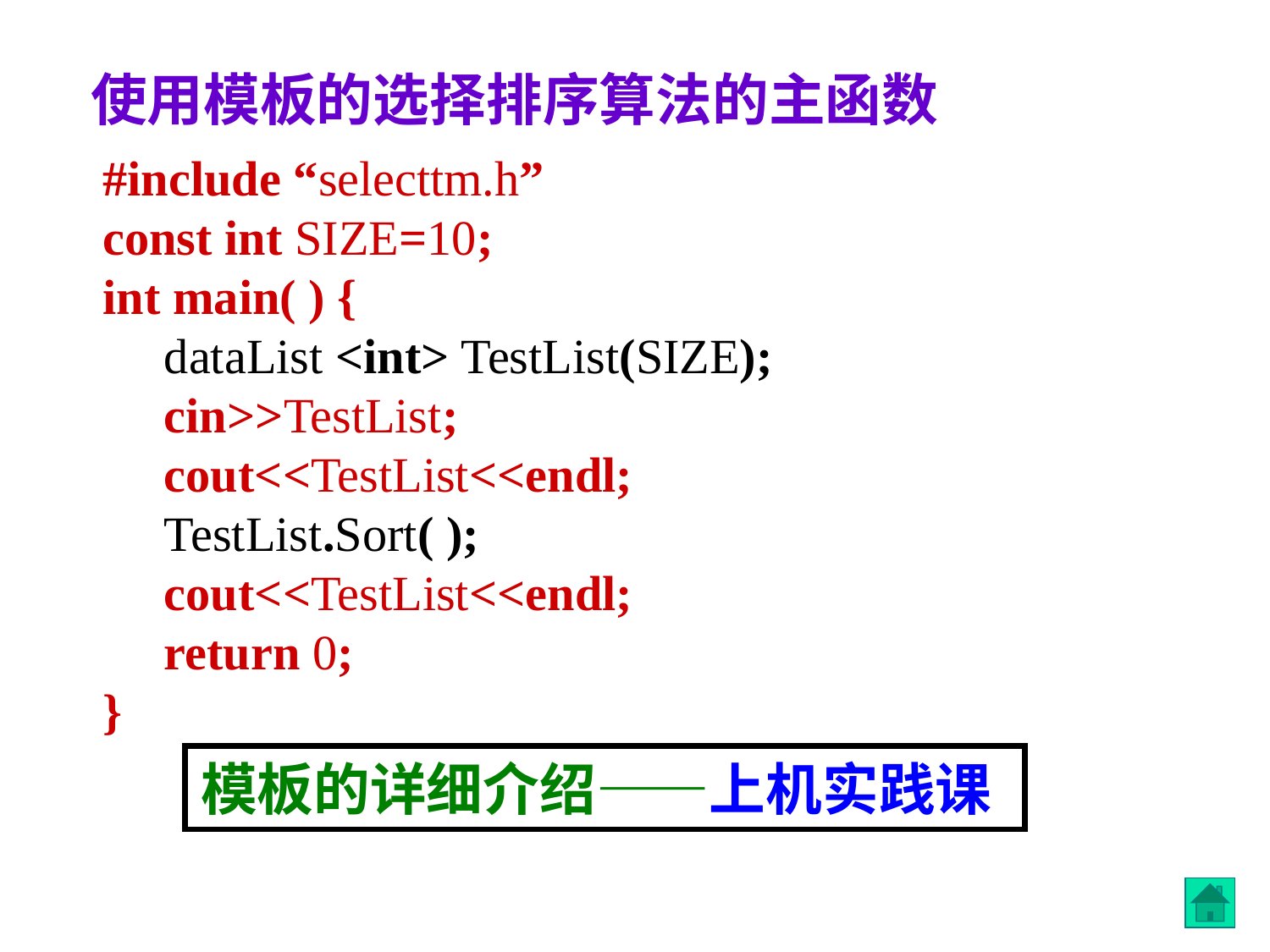

使用模板的选择排序算法的主函数
 #include “selecttm.h”
 const int SIZE=10;
 int main( ) {
      dataList <int> TestList(SIZE);
      cin>>TestList;
      cout<<TestList<<endl;
      TestList.Sort( );
      cout<<TestList<<endl;
      return 0;
 }
模板的详细介绍——上机实践课